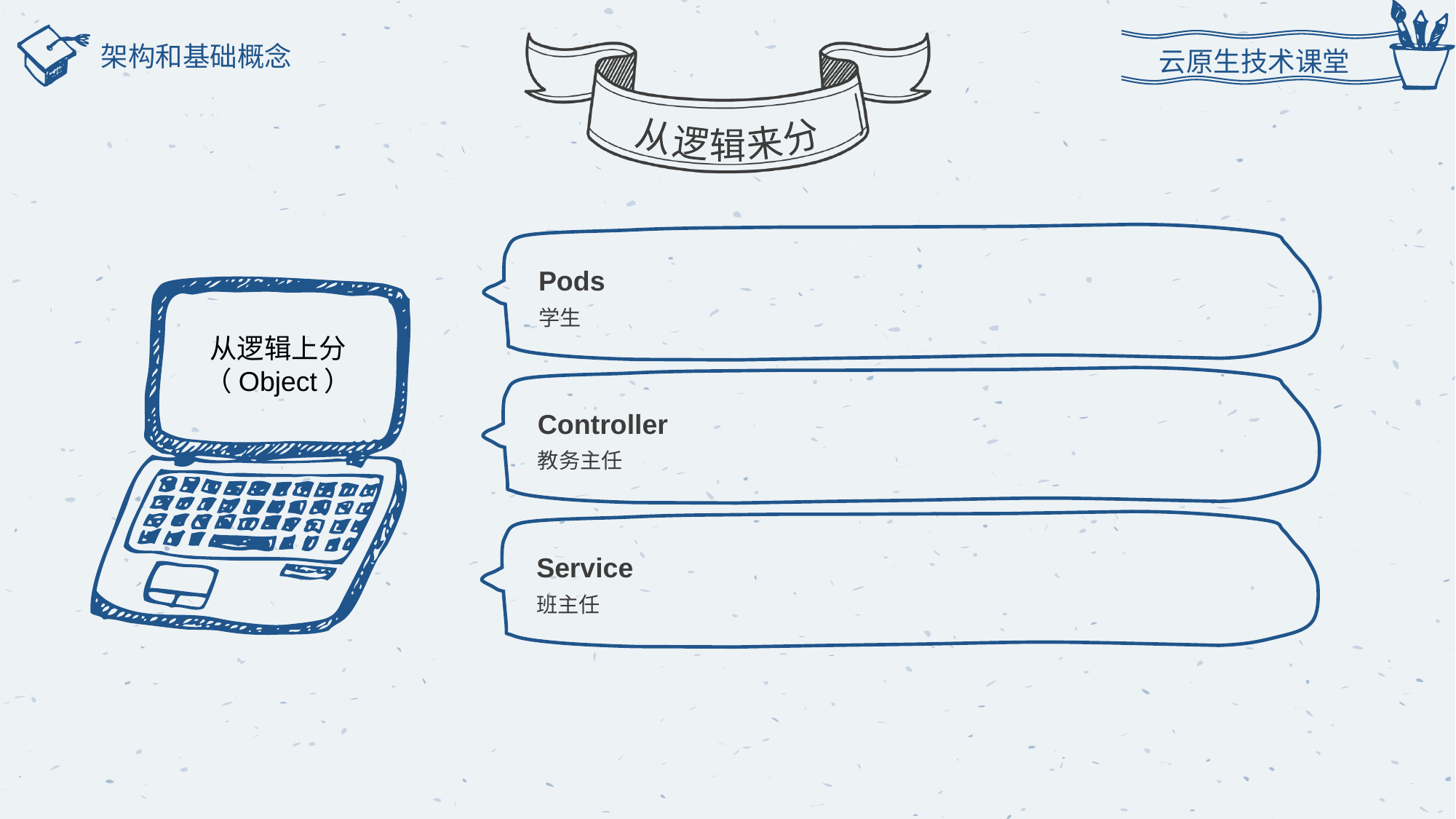

云原生技术课堂
从逻辑来分

架构和基础概念

Pods
学生

从逻辑上分
（Object）

Controller
教务主任

Service
班主任